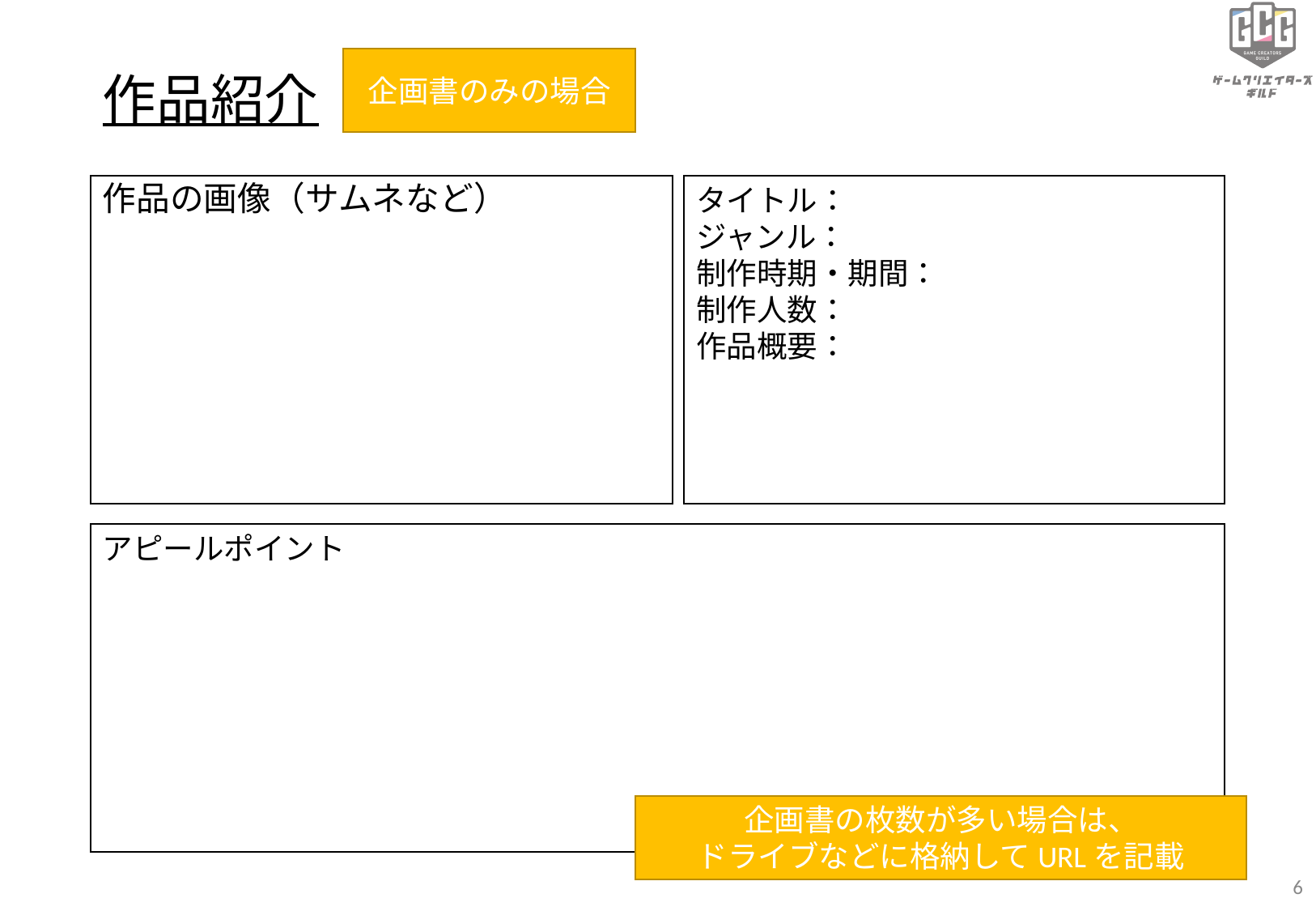

# 作品紹介
企画書のみの場合
作品の画像（サムネなど）
タイトル：
ジャンル：
制作時期・期間：
制作人数：
作品概要：
アピールポイント
企画書の枚数が多い場合は、
ドライブなどに格納してURLを記載
6